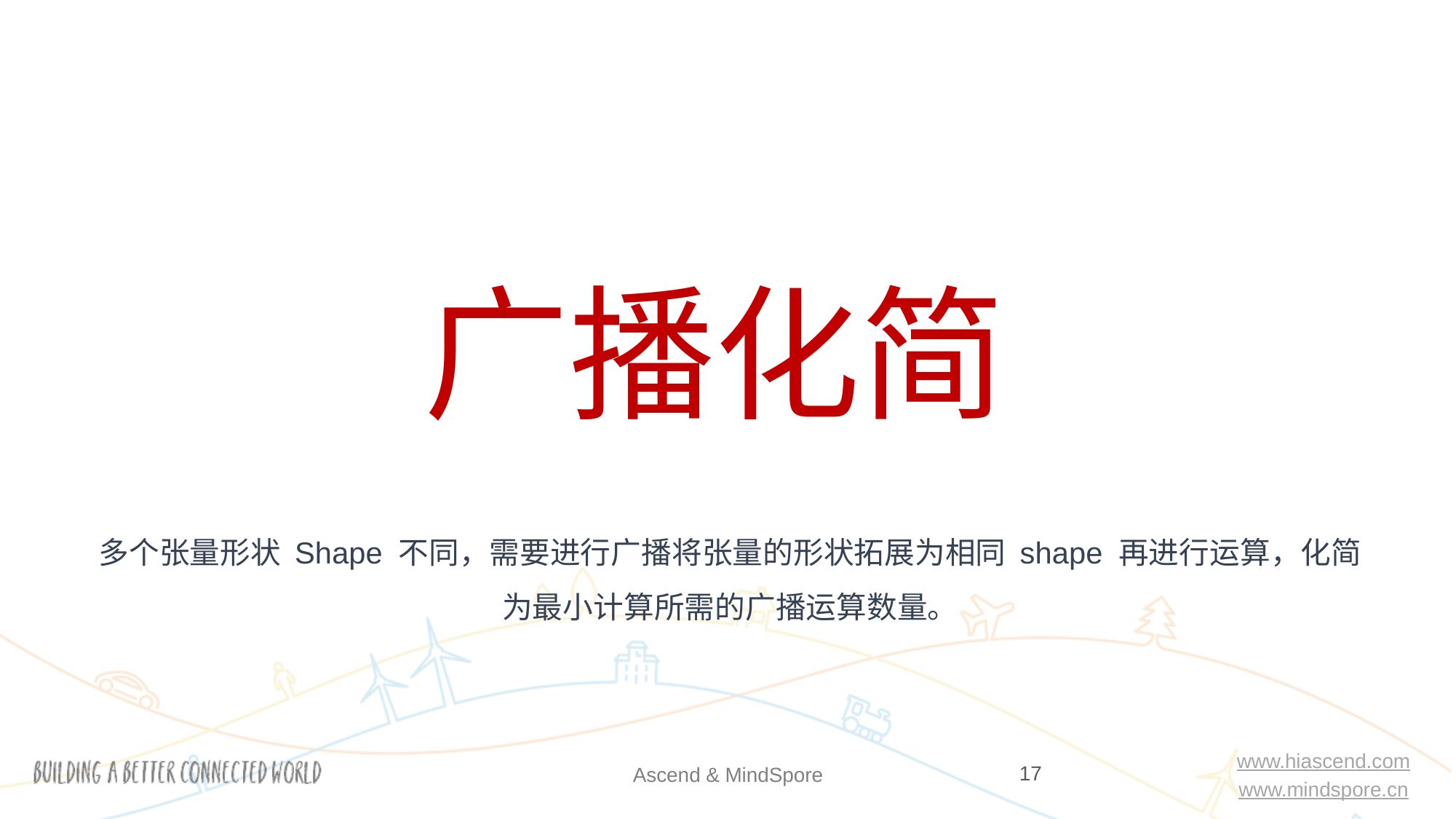

广播化简
多个张量形状 Shape 不同，需要进行广播将张量的形状拓展为相同 shape 再进行运算，化简为最小计算所需的广播运算数量。